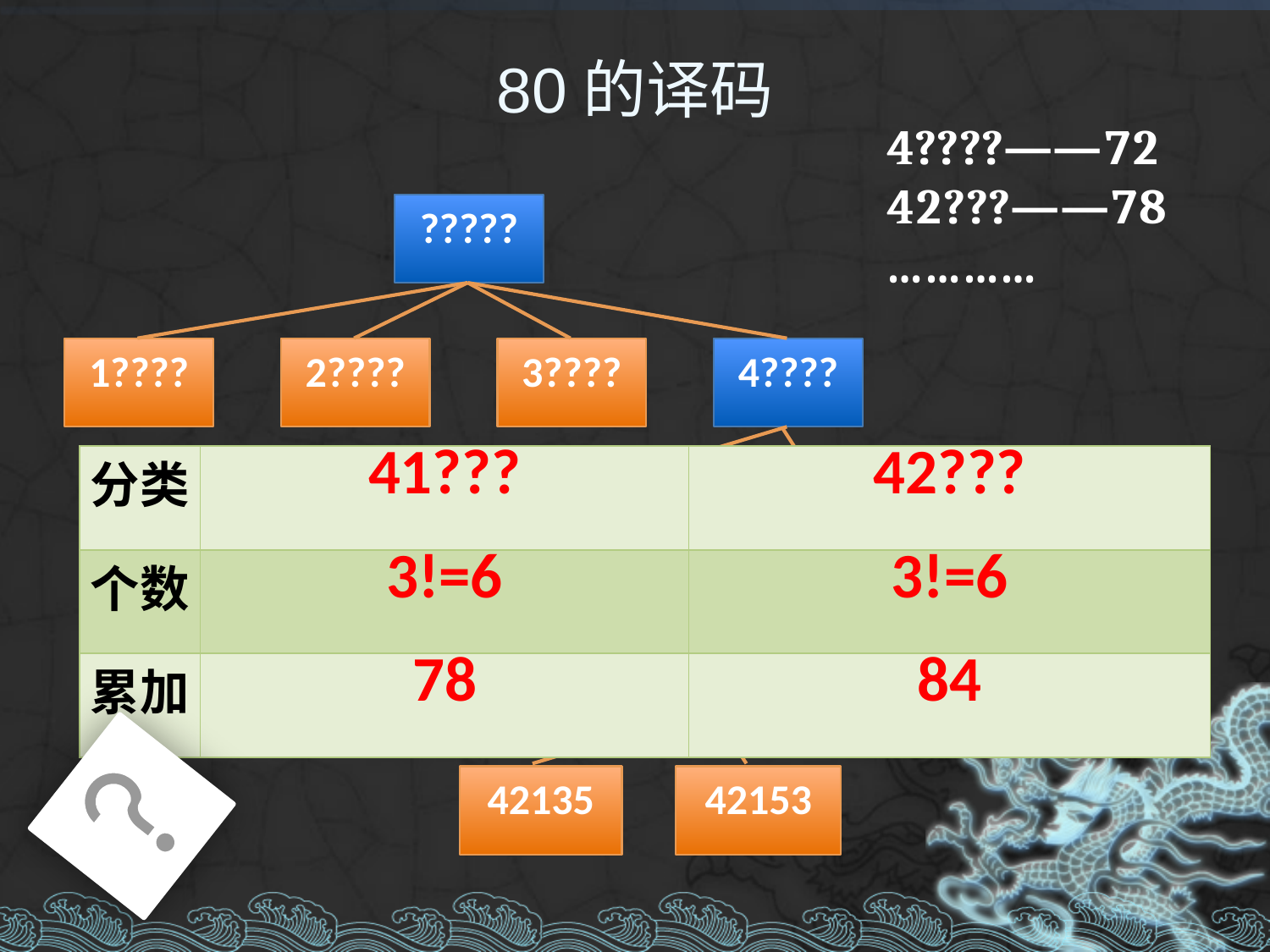

# 80的译码
4????——72
42???——78
…………
?????

1????
2????
3????
4????

| 分类 | 1???? | 2???? | 3???? | 4???? |
| --- | --- | --- | --- | --- |
| 个数 | 4!=24 | 4!=24 | 4!=24 | 4!=24 |
| 累加 | 24 | 48 | 72 | 96 |
| 分类 | 41??? | 42??? |
| --- | --- | --- |
| 个数 | 3!=6 | 3!=6 |
| 累加 | 78 | 84 |
41???
42???

421??

42135
42153